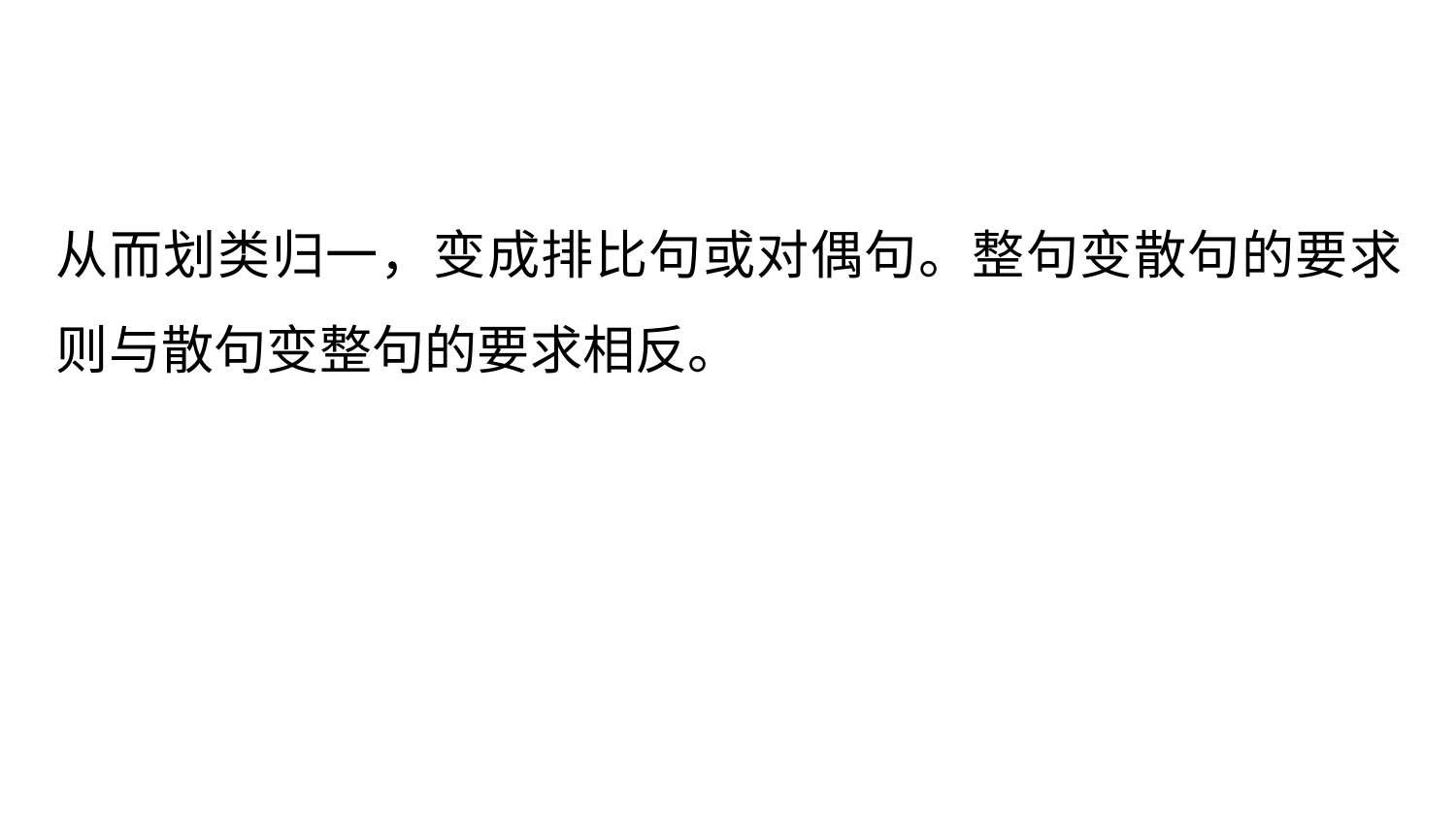

从而划类归一，变成排比句或对偶句。整句变散句的要求则与散句变整句的要求相反。